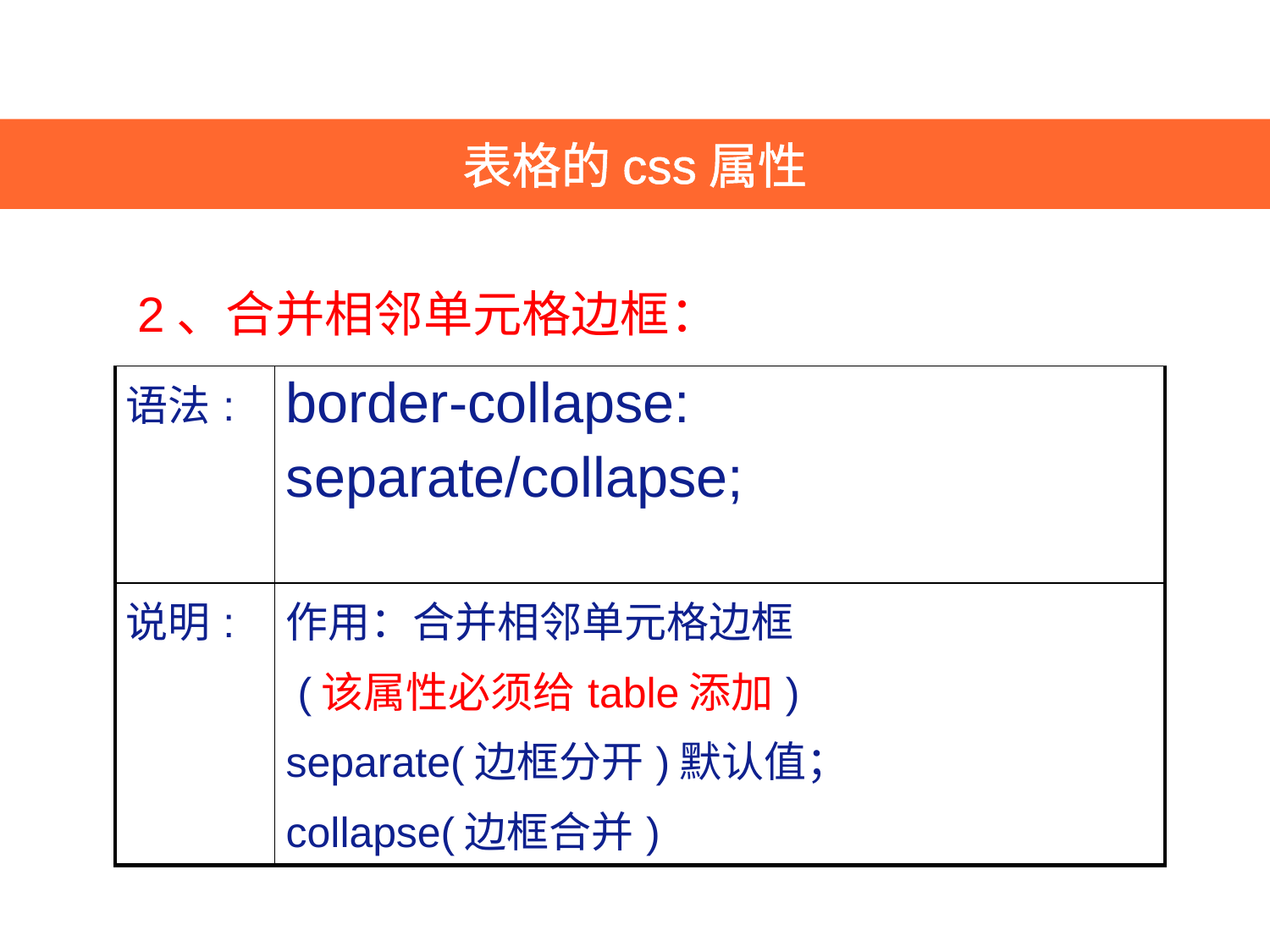

表格的css属性
2、合并相邻单元格边框：
| 语法: | border-collapse: separate/collapse; |
| --- | --- |
| 说明: | 作用：合并相邻单元格边框 (该属性必须给table添加) separate(边框分开)默认值； collapse(边框合并) |